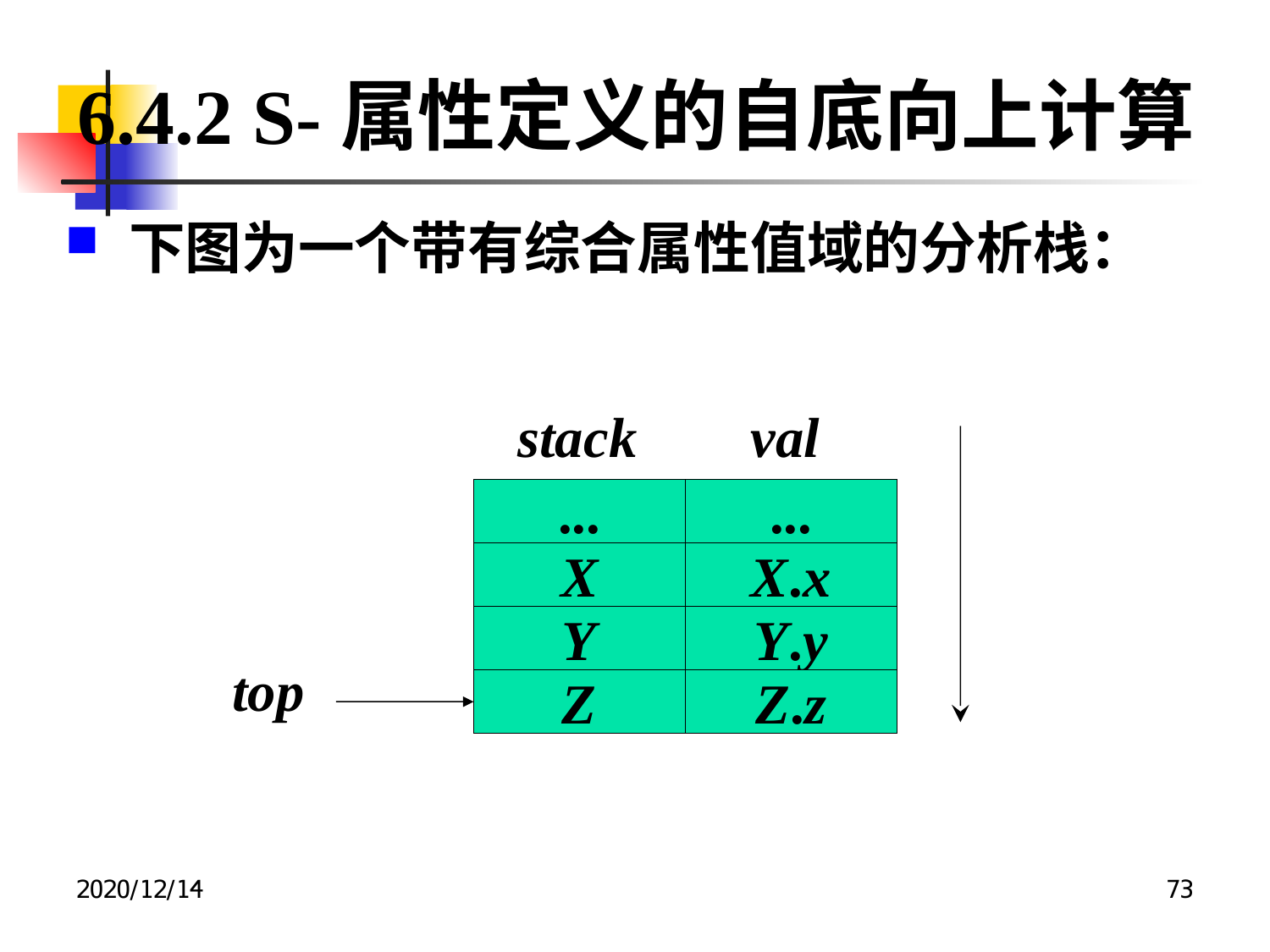

6.4.2 S-属性定义的自底向上计算
下图为一个带有综合属性值域的分析栈：
stack
val

...
...
X
X.x
Y
Y.y
top
Z
Z.z

2020/12/14
73